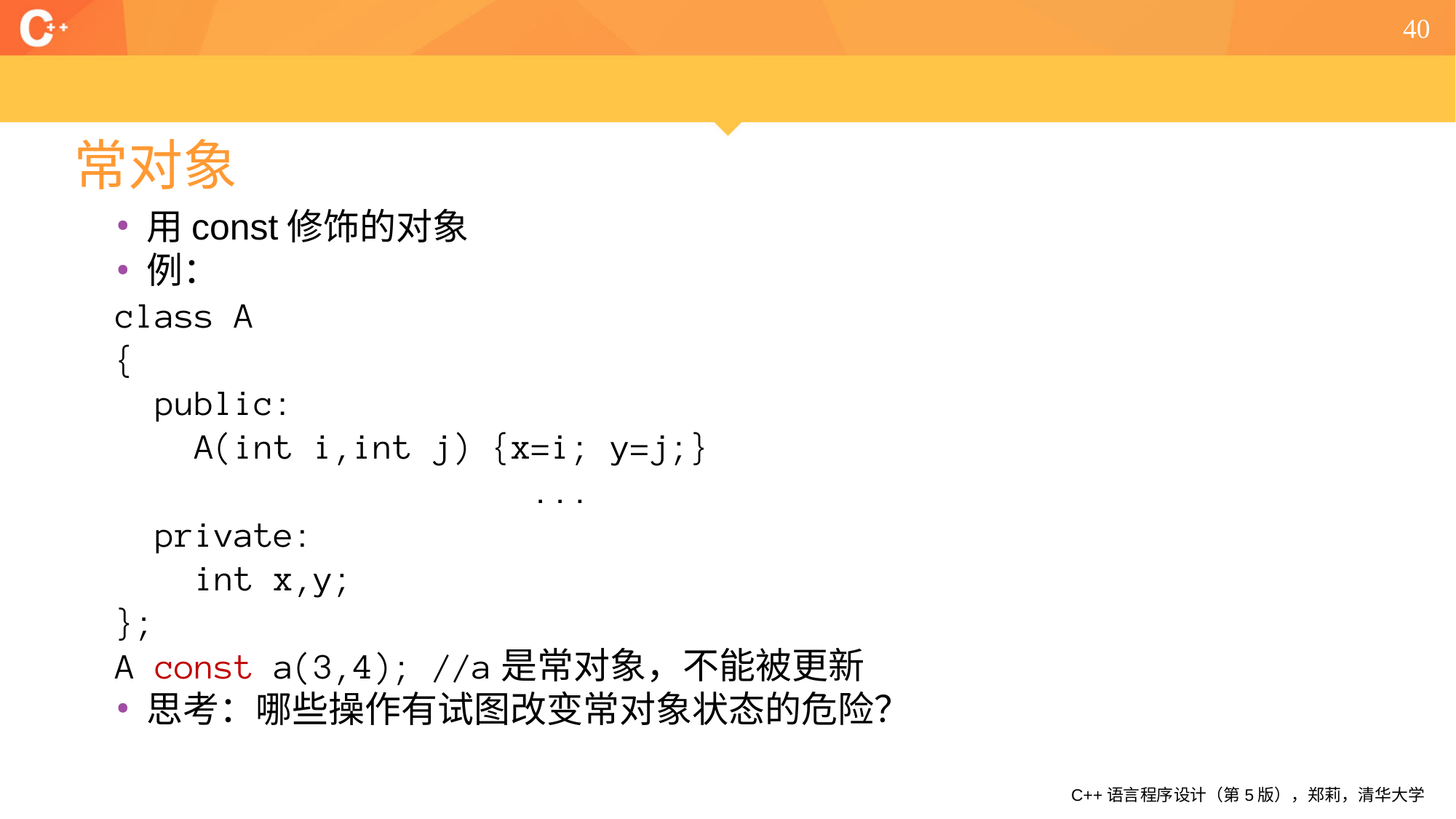

40
# 常对象
用const修饰的对象
例：
class A
{
  public:
    A(int i,int j) {x=i; y=j;}
                     ...
  private:
    int x,y;
};
A const a(3,4); //a是常对象，不能被更新
思考：哪些操作有试图改变常对象状态的危险？